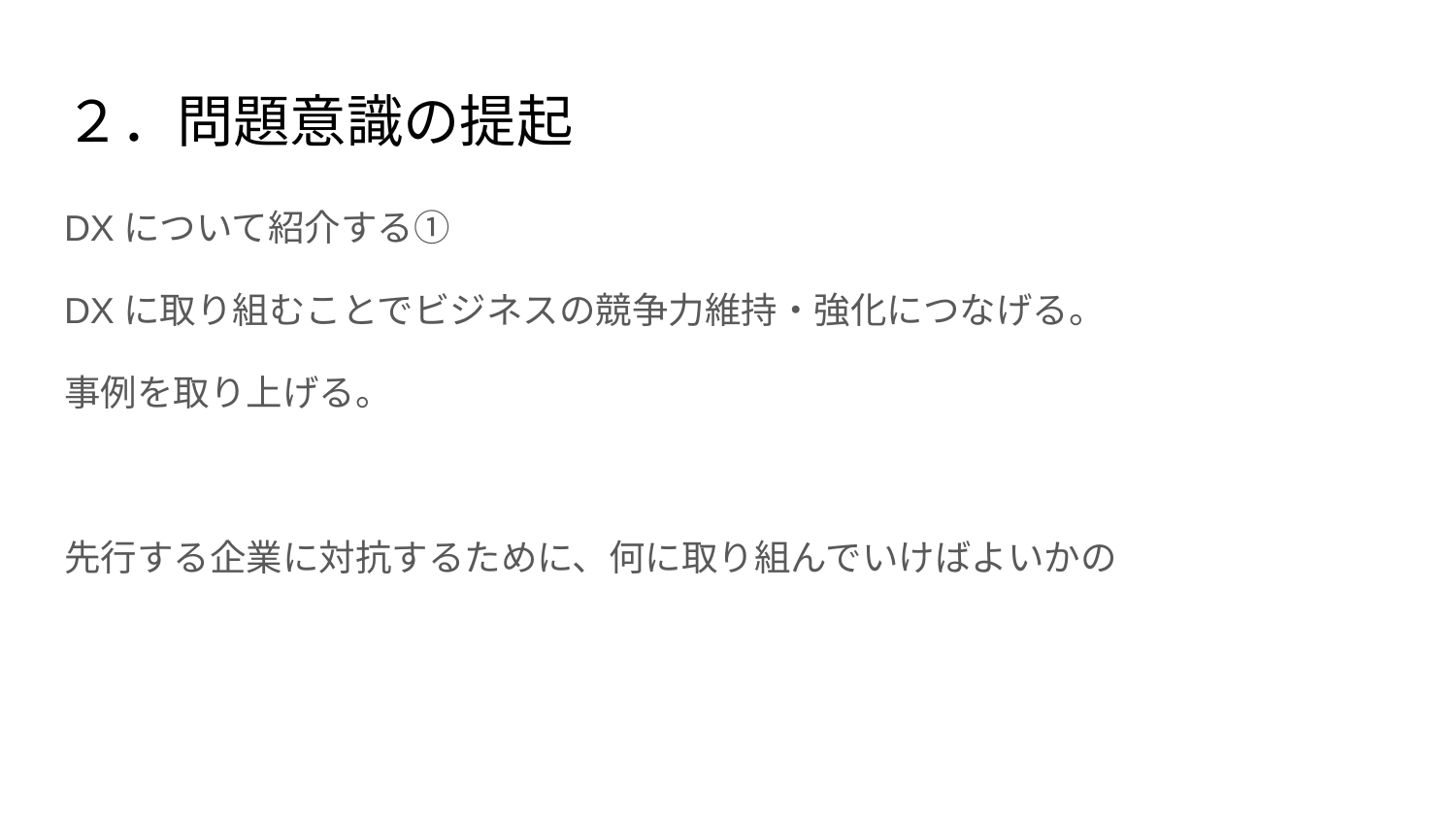

# ２．問題意識の提起
DXについて紹介する①
DXに取り組むことでビジネスの競争力維持・強化につなげる。
事例を取り上げる。

先行する企業に対抗するために、何に取り組んでいけばよいかの